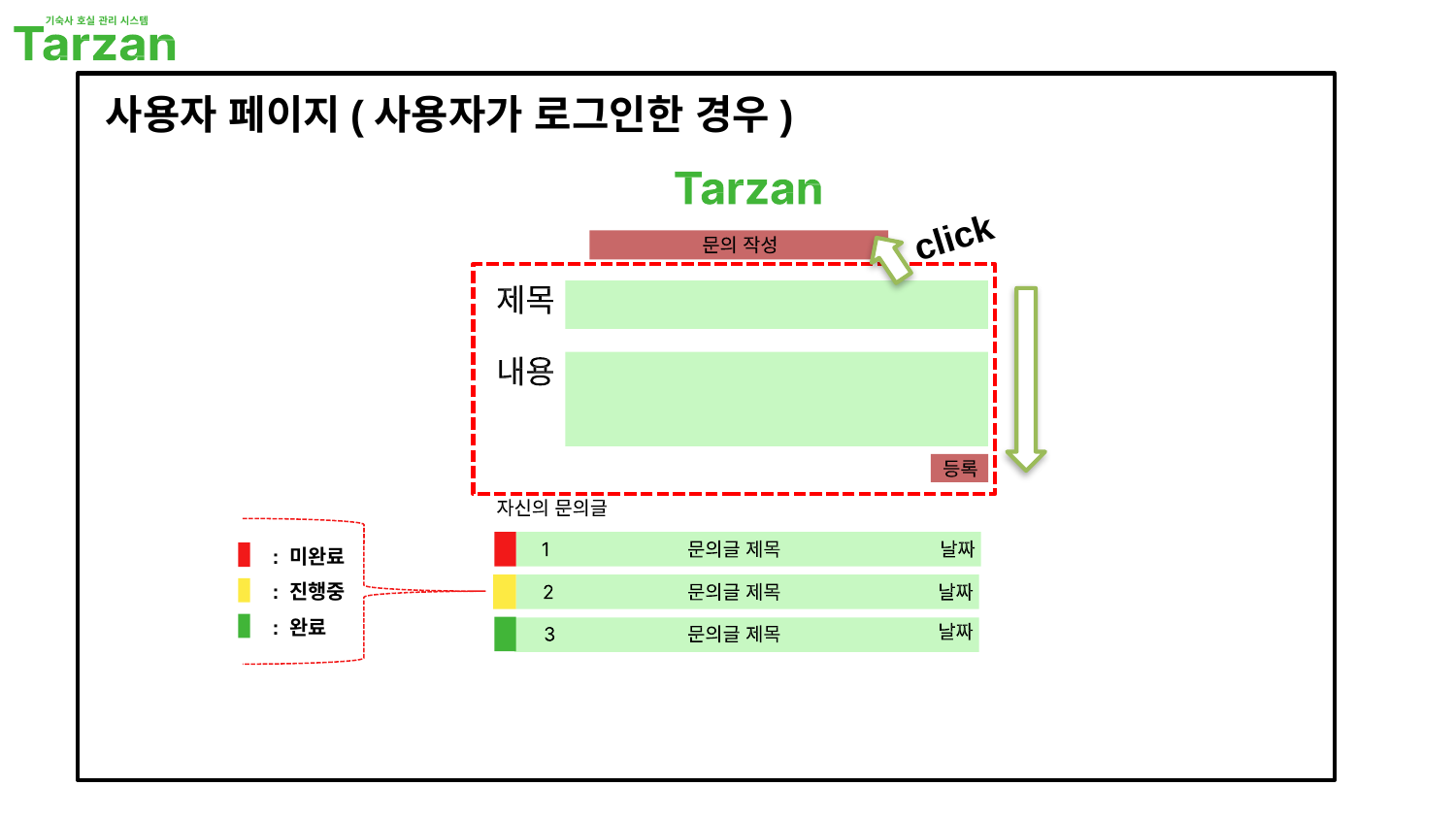

사용자 페이지(사용자가 로그인한 경우)

click

: 미완료

: 진행중

: 완료